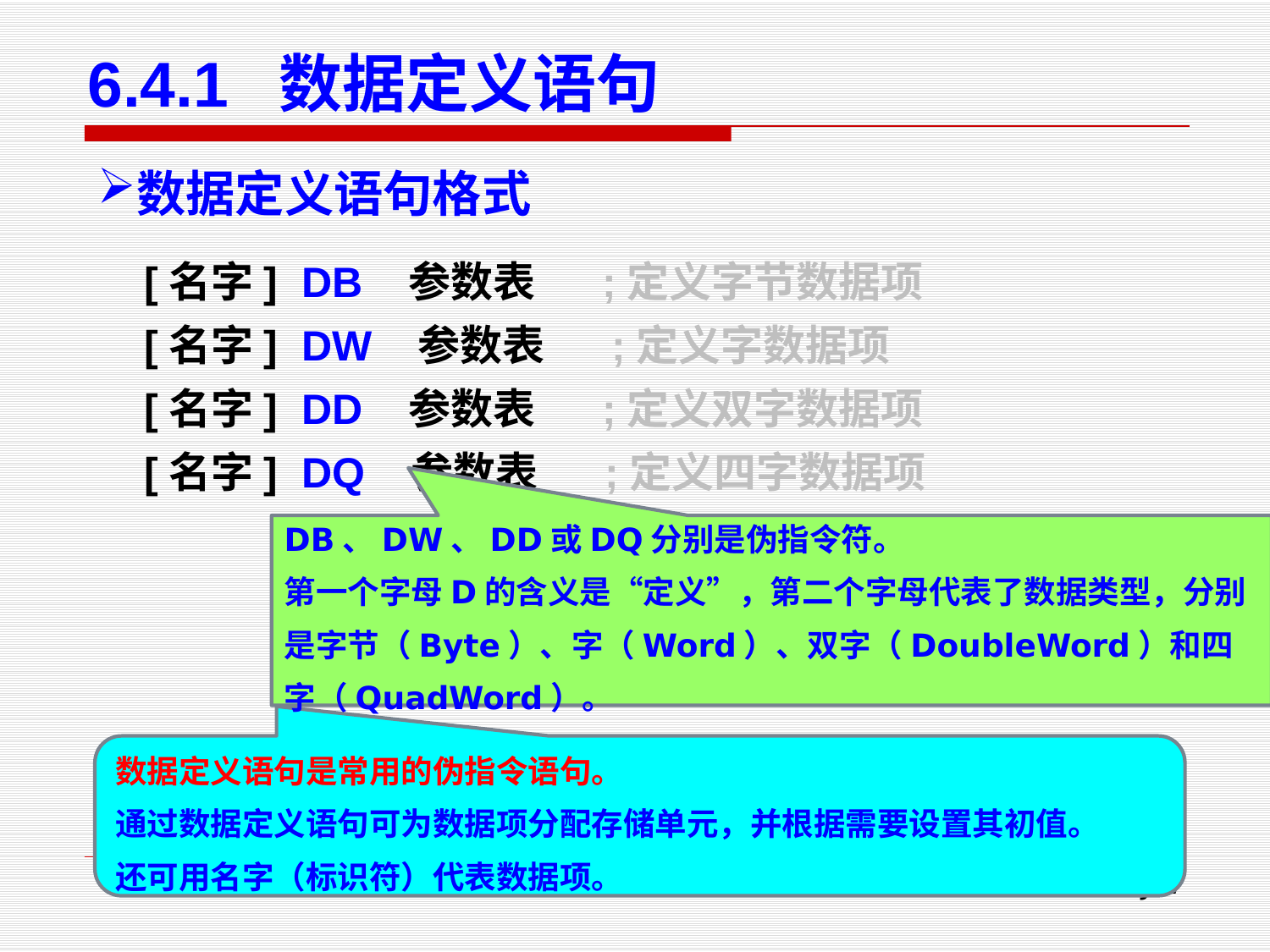

# 6.4.1  数据定义语句
数据定义语句格式

    [名字]  DB   参数表      ;定义字节数据项
    [名字]  DW   参数表      ;定义字数据项
    [名字]  DD   参数表      ;定义双字数据项
    [名字]  DQ   参数表      ;定义四字数据项
DB、DW、DD或DQ分别是伪指令符。
第一个字母D的含义是“定义”，第二个字母代表了数据类型，分别是字节（Byte）、字（Word）、双字（DoubleWord）和四字（QuadWord）。
数据定义语句是常用的伪指令语句。
通过数据定义语句可为数据项分配存储单元，并根据需要设置其初值。
还可用名字（标识符）代表数据项。